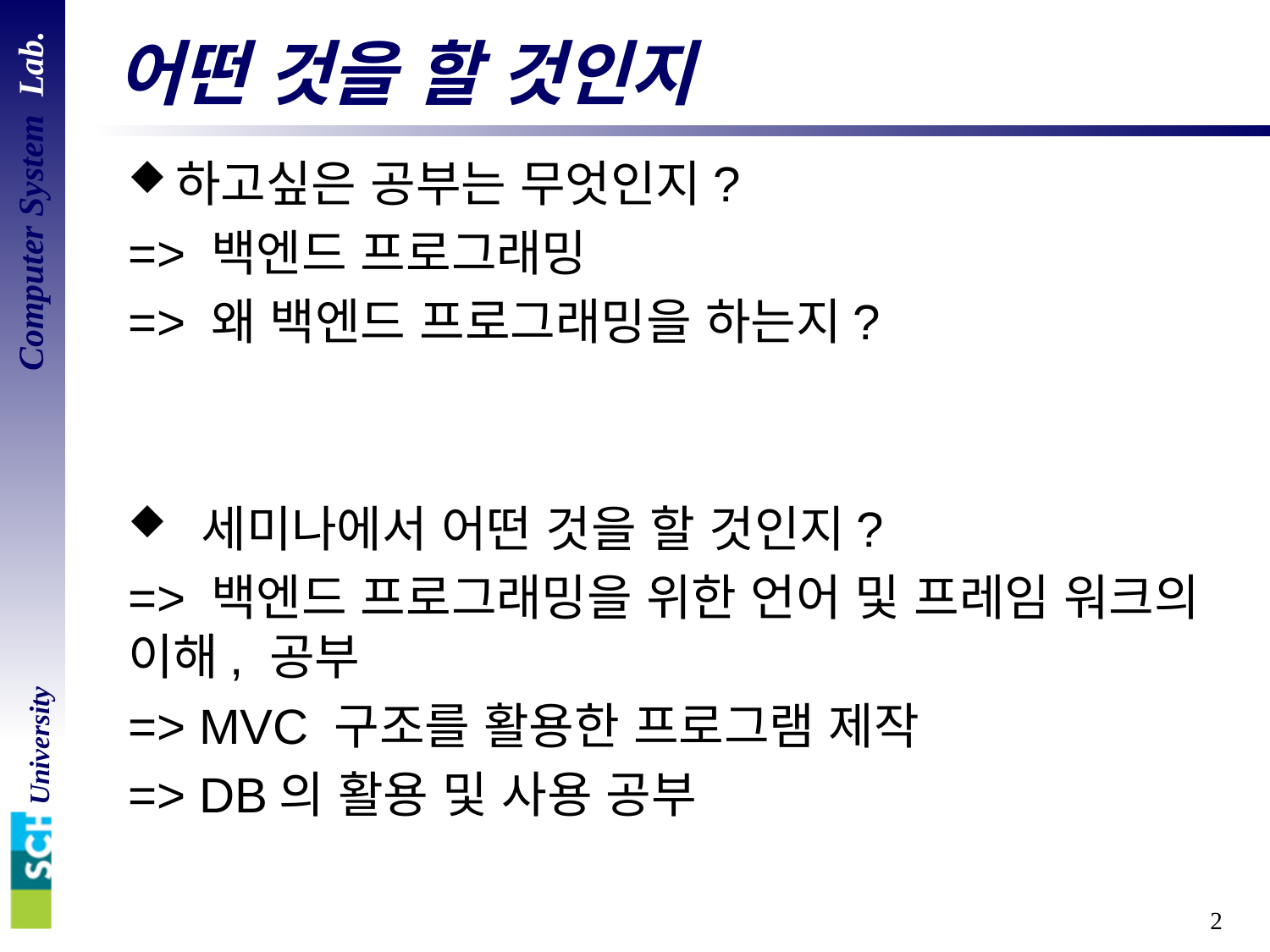

# 어떤 것을 할 것인지
하고싶은 공부는 무엇인지?
=> 백엔드 프로그래밍
=> 왜 백엔드 프로그래밍을 하는지?

 세미나에서 어떤 것을 할 것인지?
=> 백엔드 프로그래밍을 위한 언어 및 프레임 워크의 이해, 공부
=> MVC 구조를 활용한 프로그램 제작
=> DB의 활용 및 사용 공부